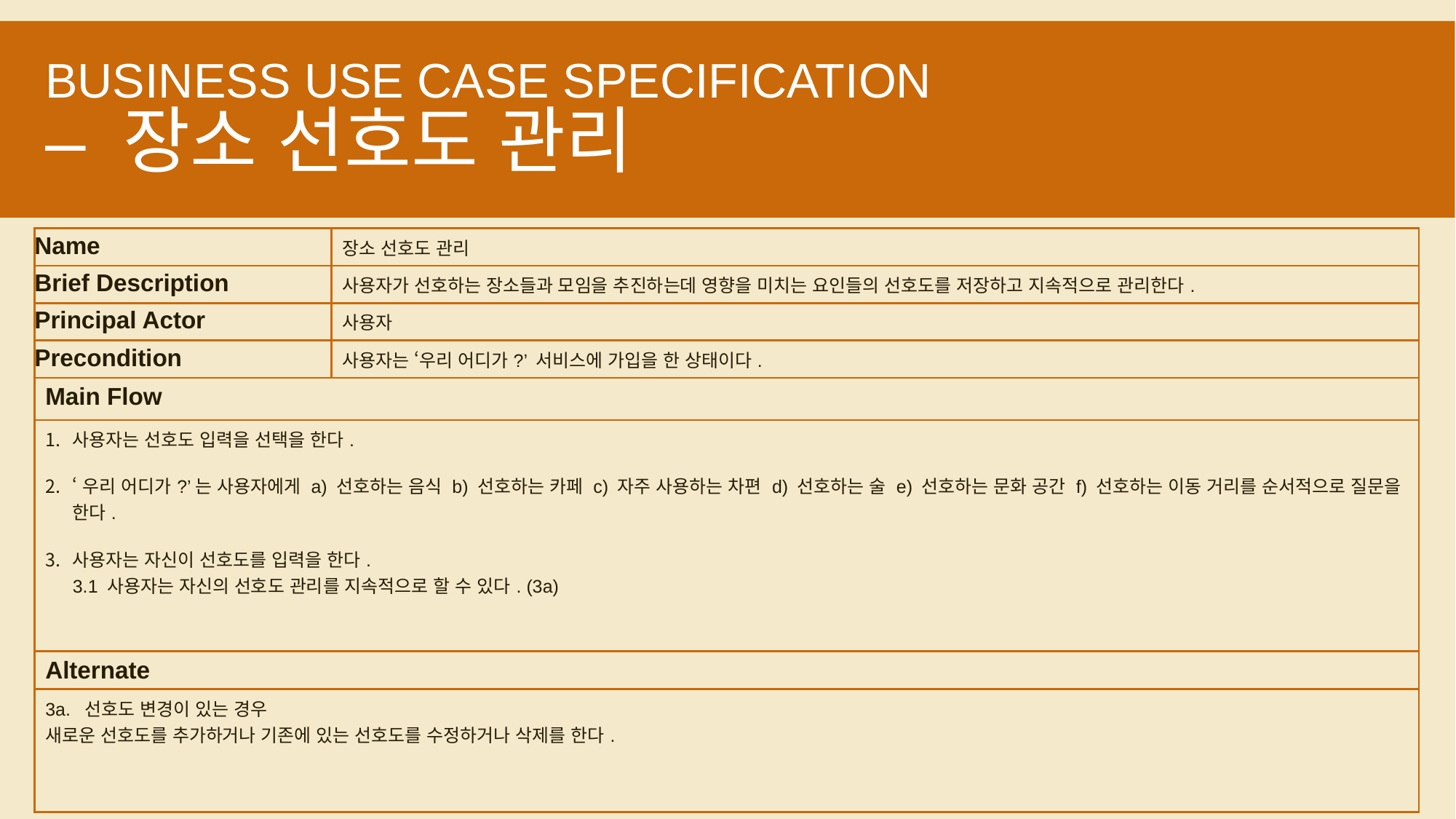

# Business Use Case Specification – 장소 선호도 관리
| Name | 장소 선호도 관리 |
| --- | --- |
| Brief Description | 사용자가 선호하는 장소들과 모임을 추진하는데 영향을 미치는 요인들의 선호도를 저장하고 지속적으로 관리한다. |
| Principal Actor | 사용자 |
| Precondition | 사용자는 ‘우리 어디가?’ 서비스에 가입을 한 상태이다. |
| Main Flow |  |
| 사용자는 선호도 입력을 선택을 한다. ‘우리 어디가?’는 사용자에게 a) 선호하는 음식 b) 선호하는 카페 c) 자주 사용하는 차편 d) 선호하는 술 e) 선호하는 문화 공간 f) 선호하는 이동 거리를 순서적으로 질문을 한다. 사용자는 자신이 선호도를 입력을 한다. 3.1 사용자는 자신의 선호도 관리를 지속적으로 할 수 있다. (3a) |  |
| Alternate |  |
| 3a. 선호도 변경이 있는 경우 새로운 선호도를 추가하거나 기존에 있는 선호도를 수정하거나 삭제를 한다. |  |